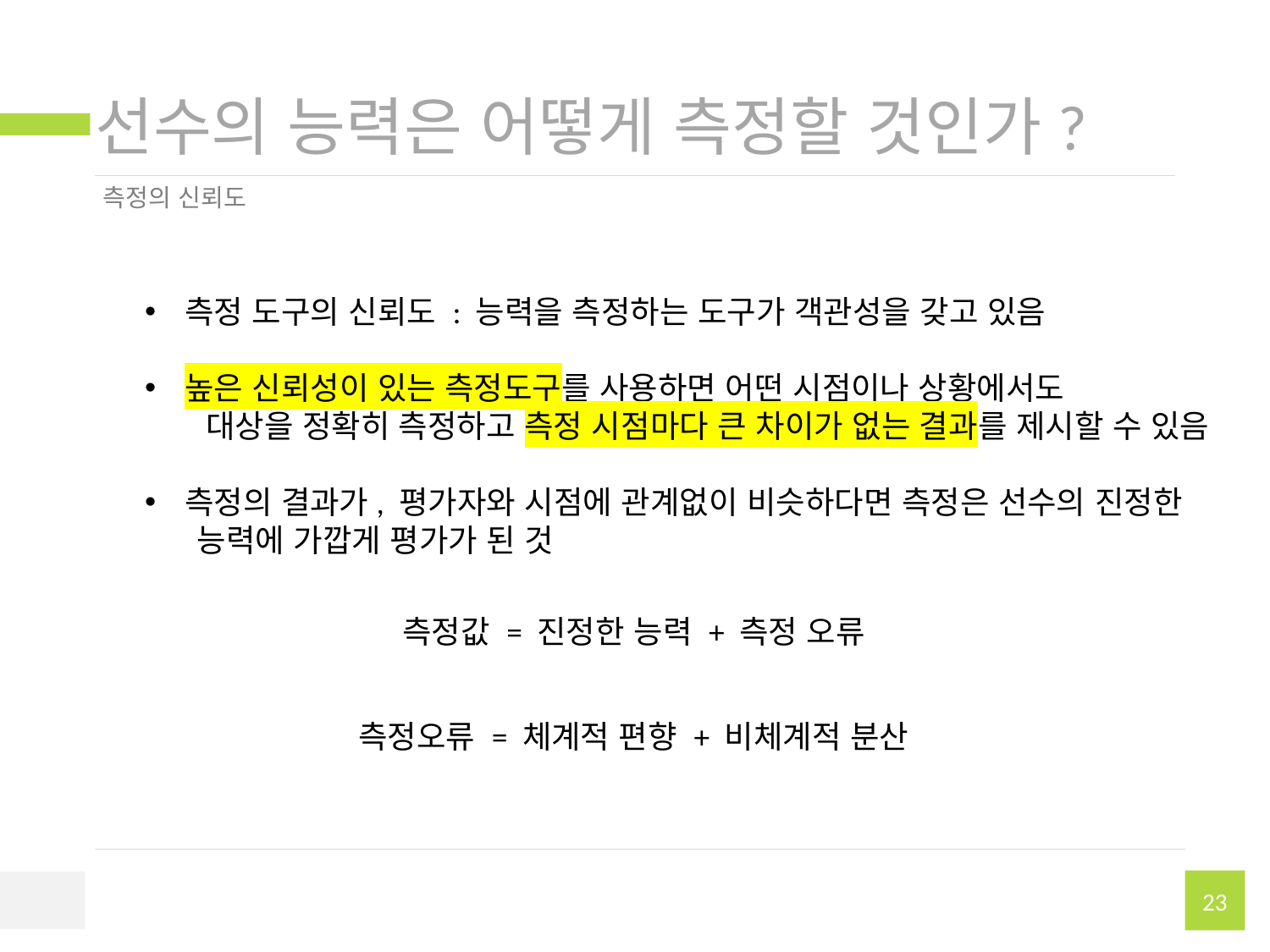

# 선수의 능력은 어떻게 측정할 것인가?
측정의 신뢰도
측정 도구의 신뢰도 : 능력을 측정하는 도구가 객관성을 갖고 있음

높은 신뢰성이 있는 측정도구를 사용하면 어떤 시점이나 상황에서도
      대상을 정확히 측정하고 측정 시점마다 큰 차이가 없는 결과를 제시할 수 있음

측정의 결과가, 평가자와 시점에 관계없이 비슷하다면 측정은 선수의 진정한
     능력에 가깝게 평가가 된 것
측정값 = 진정한 능력 + 측정 오류
측정오류 = 체계적 편향 + 비체계적 분산